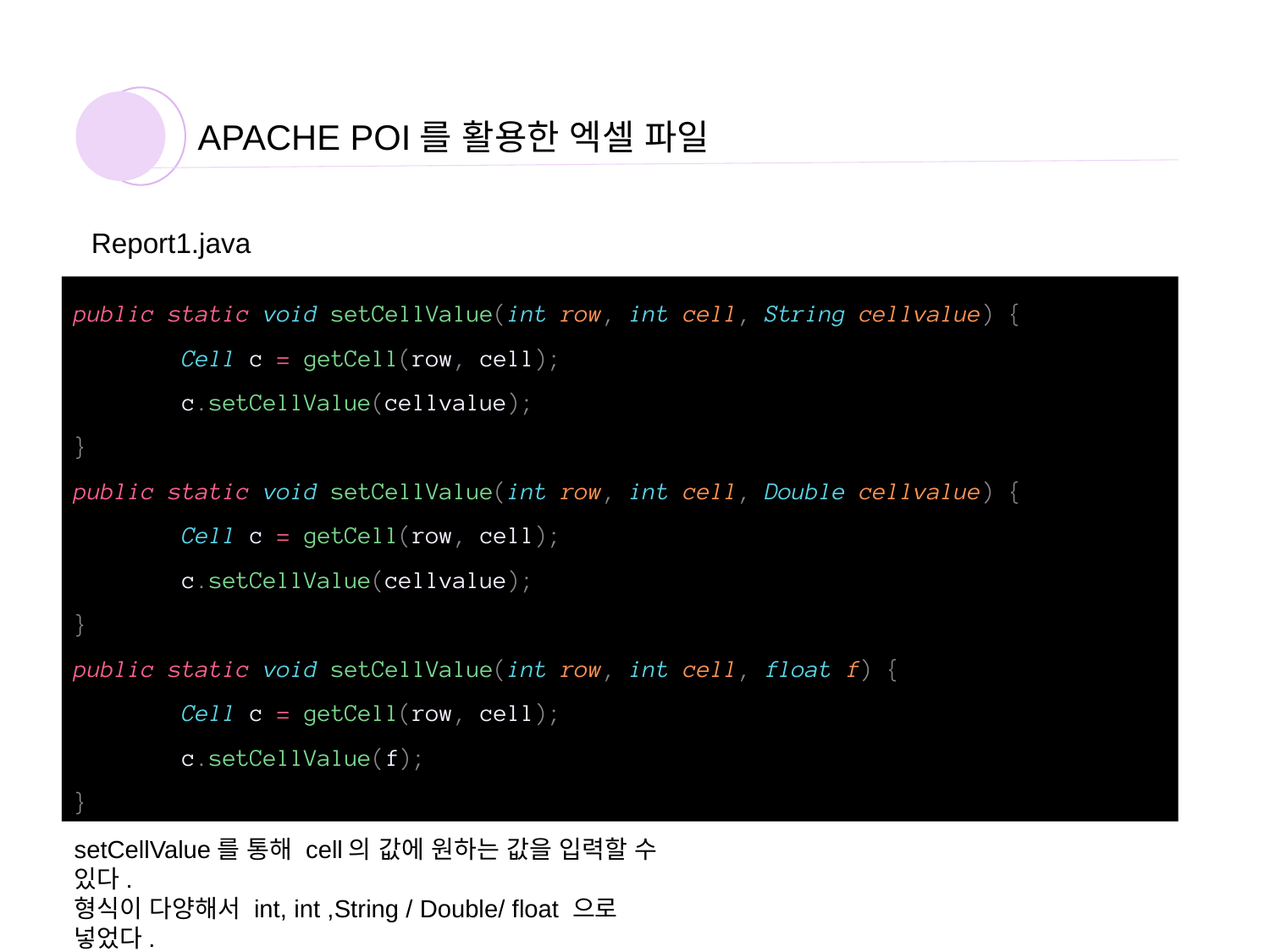

APACHE POI를 활용한 엑셀 파일
Report1.java
public static void setCellValue(int row, int cell, String cellvalue) {
        Cell c = getCell(row, cell);
        c.setCellValue(cellvalue);
}
public static void setCellValue(int row, int cell, Double cellvalue) {
        Cell c = getCell(row, cell);
        c.setCellValue(cellvalue);
}
public static void setCellValue(int row, int cell, float f) {
        Cell c = getCell(row, cell);
        c.setCellValue(f);
}
setCellValue를 통해 cell의 값에 원하는 값을 입력할 수 있다.
형식이 다양해서 int, int ,String / Double/ float 으로 넣었다.